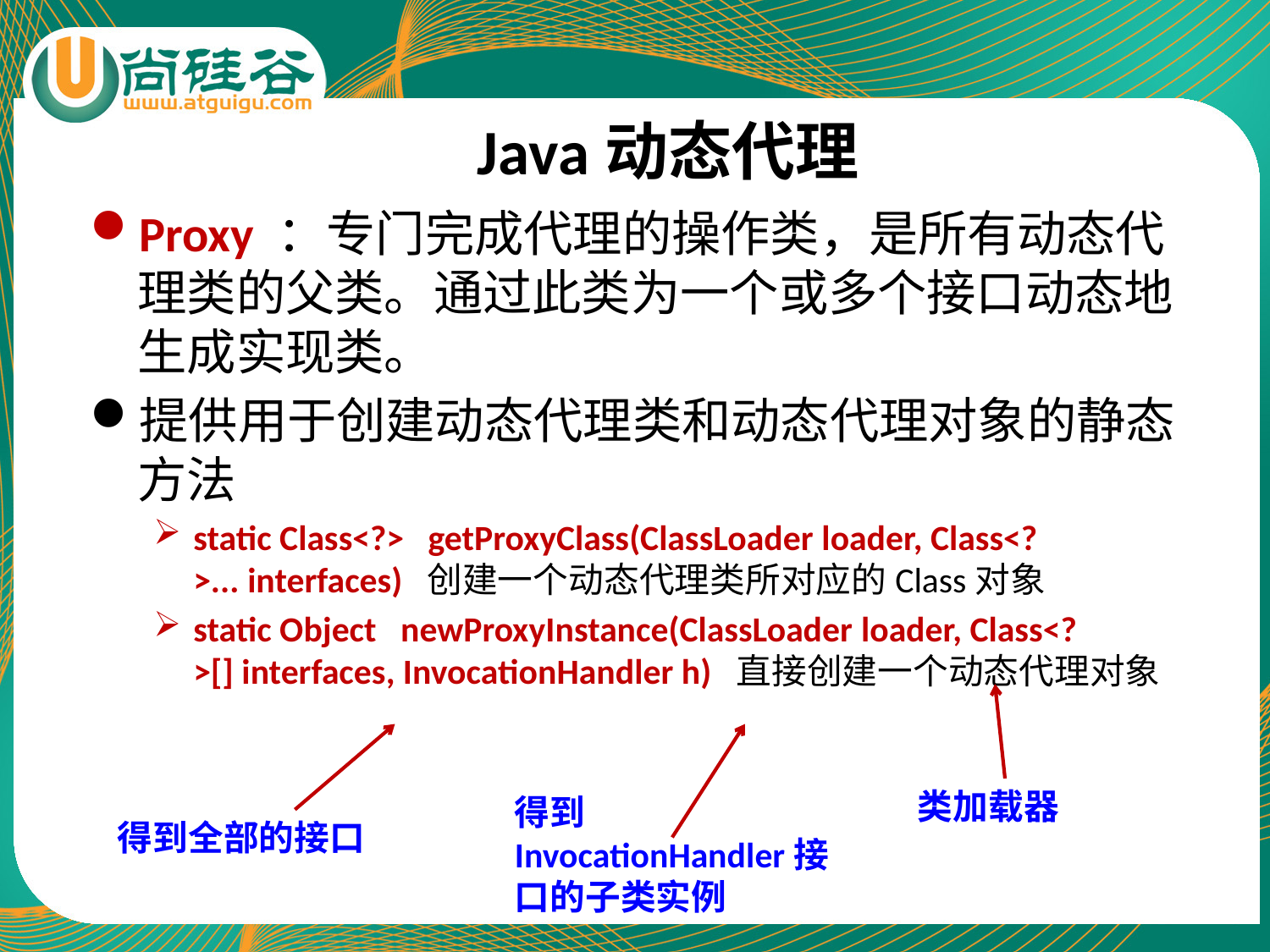

Java动态代理
Proxy ：专门完成代理的操作类，是所有动态代理类的父类。通过此类为一个或多个接口动态地生成实现类。
提供用于创建动态代理类和动态代理对象的静态方法
static Class<?>   getProxyClass(ClassLoader loader, Class<?>... interfaces)  创建一个动态代理类所对应的Class对象
static Object   newProxyInstance(ClassLoader loader, Class<?>[] interfaces, InvocationHandler h)  直接创建一个动态代理对象
类加载器
得到InvocationHandler接口的子类实例
得到全部的接口